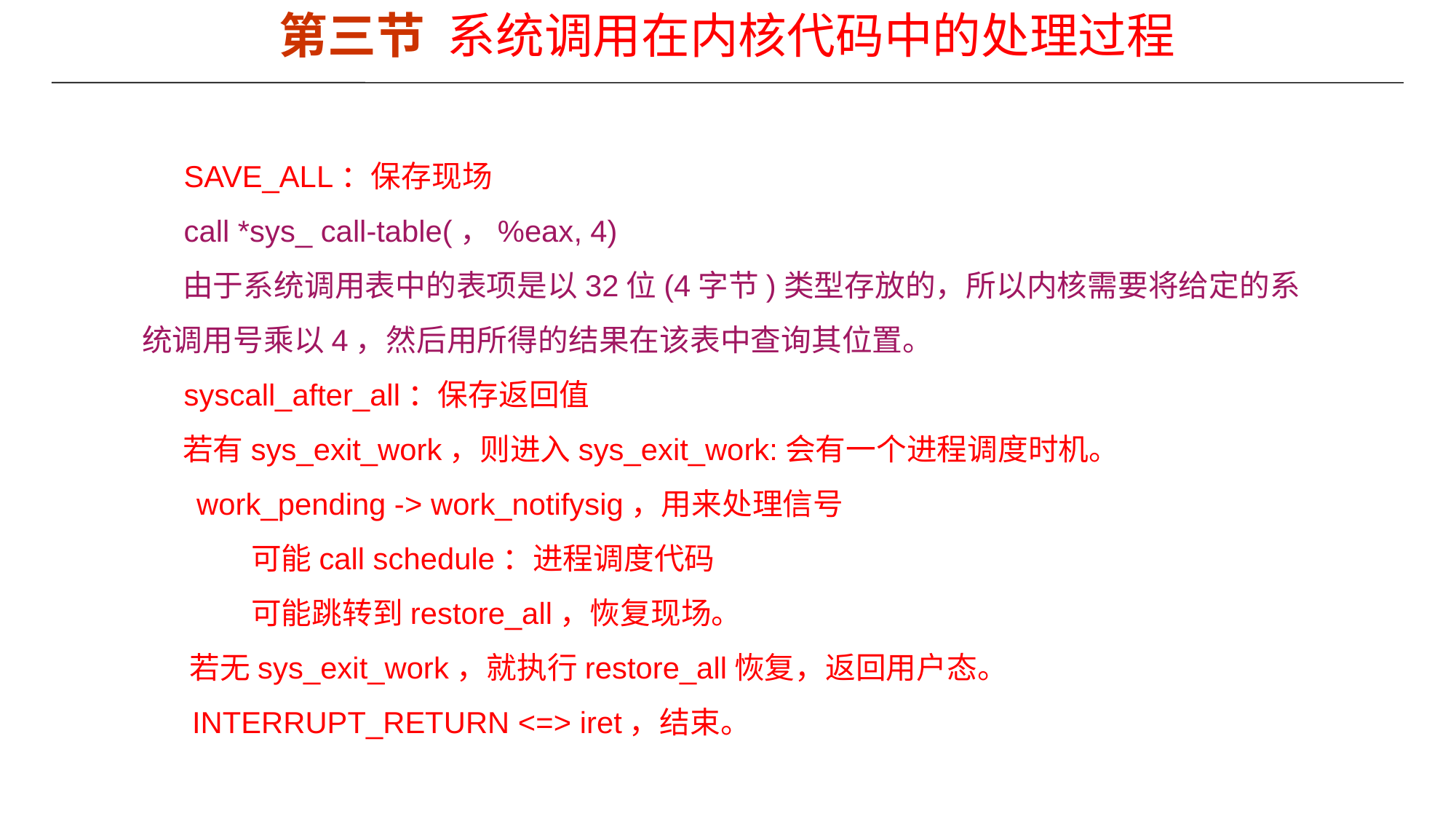

第三节  系统调用在内核代码中的处理过程

     SAVE_ALL：保存现场
     call *sys_ call-table(，%eax, 4)
     由于系统调用表中的表项是以32位(4字节)类型存放的，所以内核需要将给定的系统调用号乘以4，然后用所得的结果在该表中查询其位置。
     syscall_after_all：保存返回值
     若有sys_exit_work，则进入sys_exit_work:会有一个进程调度时机。
work_pending -> work_notifysig，用来处理信号
可能call schedule：进程调度代码
可能跳转到restore_all，恢复现场。
      若无sys_exit_work，就执行restore_all恢复，返回用户态。
      INTERRUPT_RETURN <=> iret，结束。